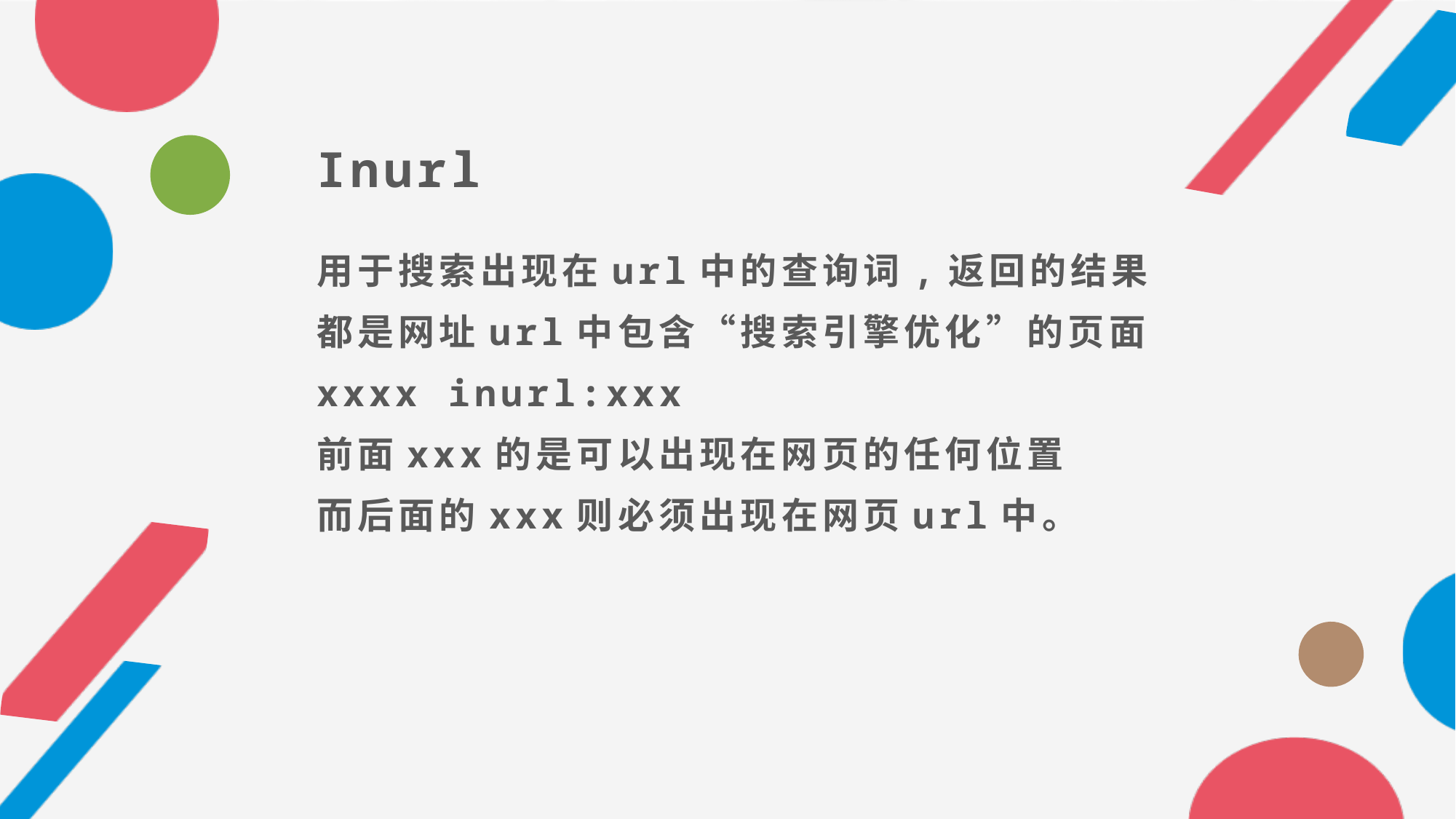

Inurl

用于搜索出现在url中的查询词,返回的结果都是网址url中包含“搜索引擎优化”的页面
xxxx inurl:xxx
前面xxx的是可以出现在网页的任何位置
而后面的xxx则必须出现在网页url中。